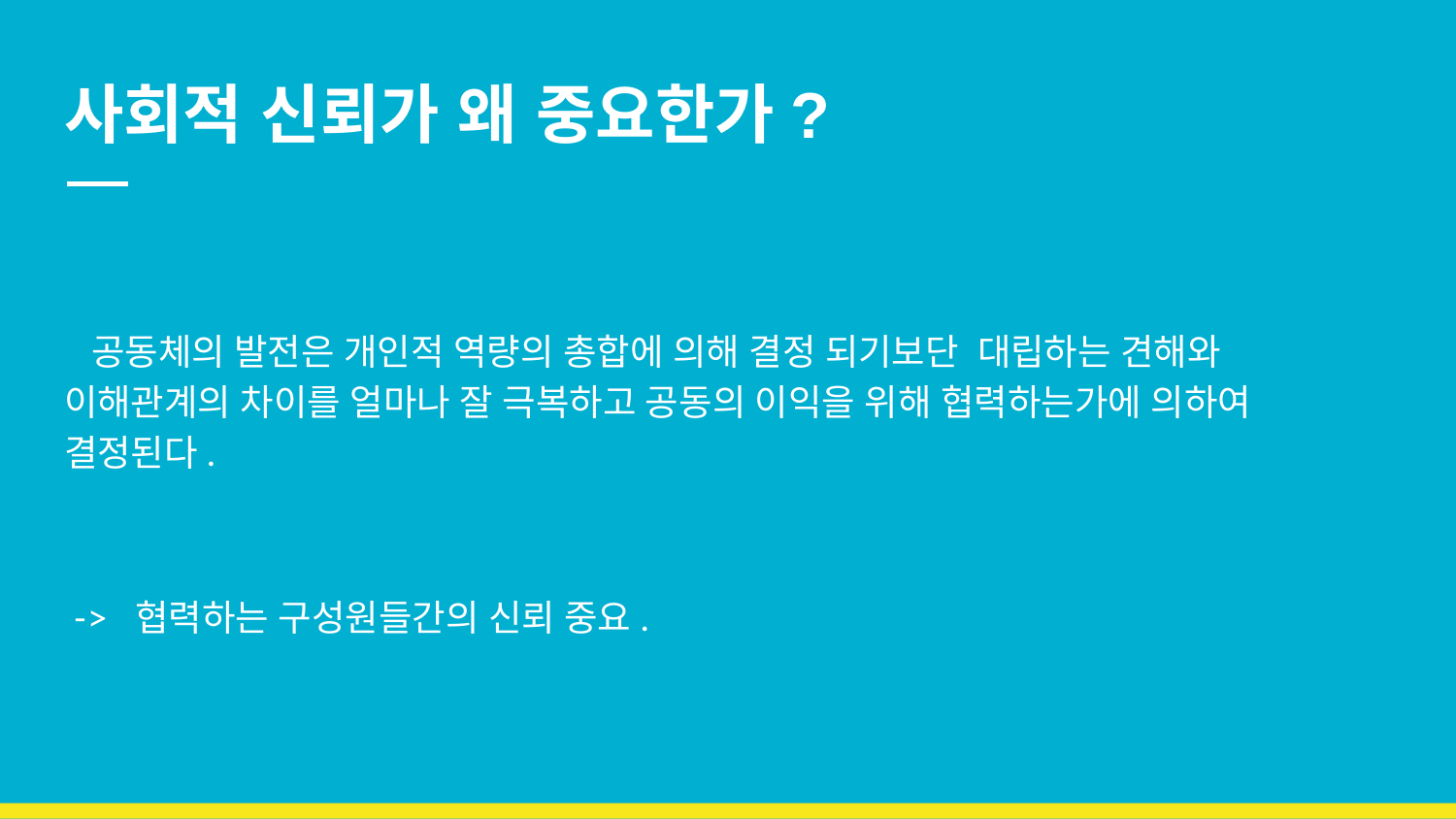

# 사회적 신뢰가 왜 중요한가?

  공동체의 발전은 개인적 역량의 총합에 의해 결정 되기보단  대립하는 견해와 이해관계의 차이를 얼마나 잘 극복하고 공동의 이익을 위해 협력하는가에 의하여 결정된다.

 ->  협력하는 구성원들간의 신뢰 중요.